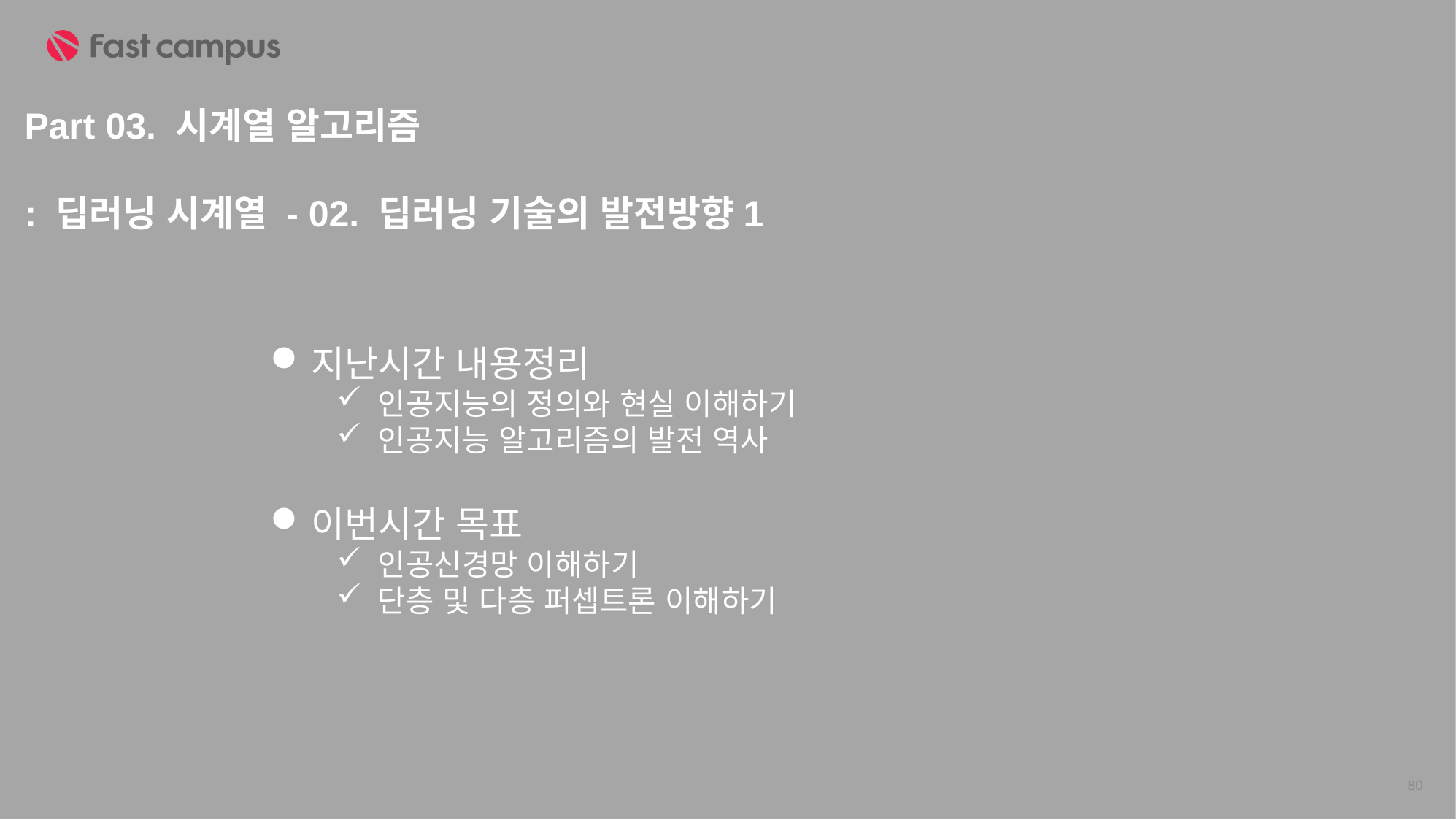

Part 03. 시계열 알고리즘

: 딥러닝 시계열 - 02. 딥러닝 기술의 발전방향1
지난시간 내용정리
인공지능의 정의와 현실 이해하기
인공지능 알고리즘의 발전 역사

이번시간 목표
인공신경망 이해하기
단층 및 다층 퍼셉트론 이해하기
80